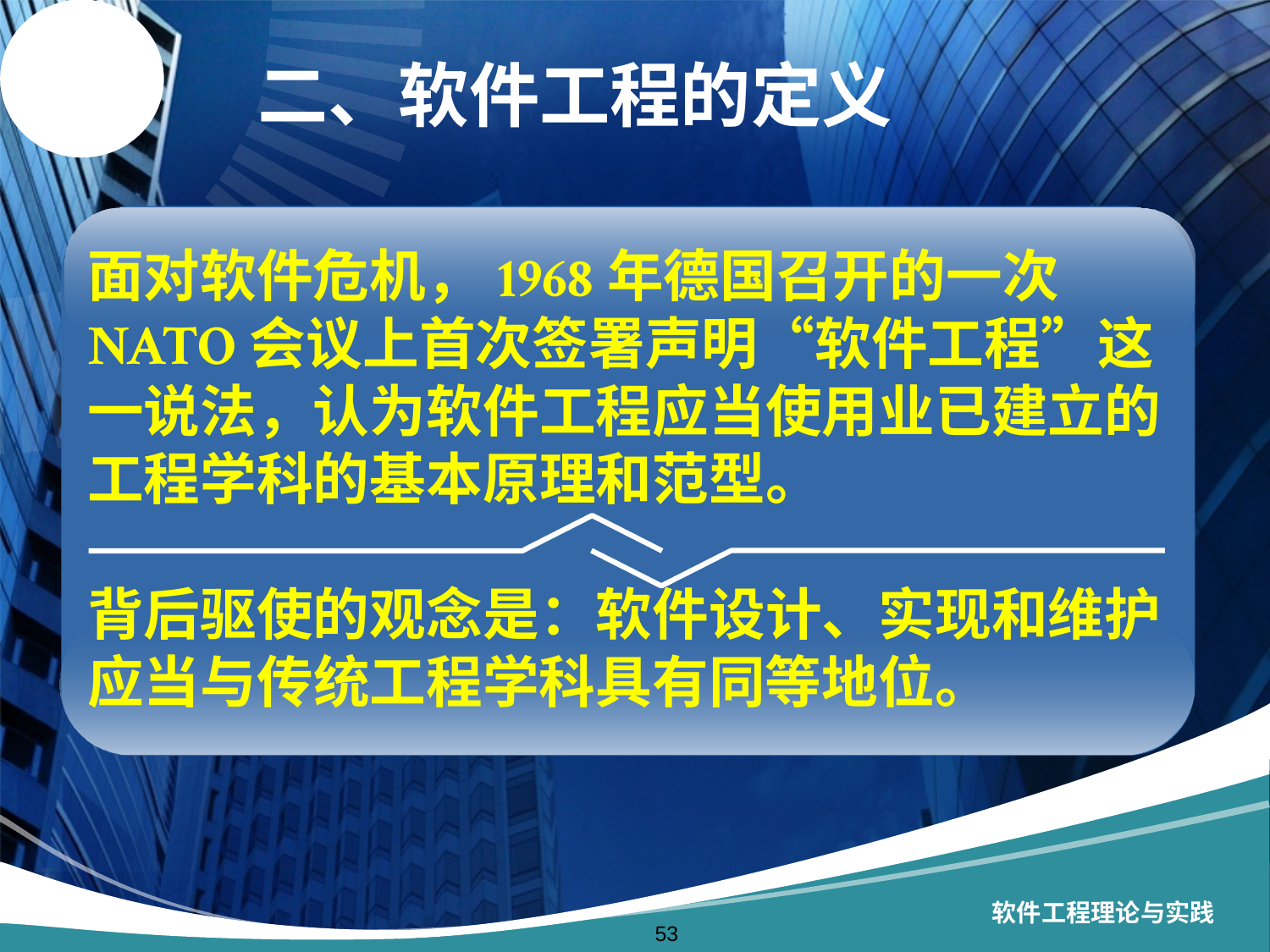

# 二、软件工程的定义

面对软件危机，1968年德国召开的一次NATO会议上首次签署声明“软件工程”这一说法，认为软件工程应当使用业已建立的工程学科的基本原理和范型。

背后驱使的观念是：软件设计、实现和维护应当与传统工程学科具有同等地位。

软件工程理论与实践
53